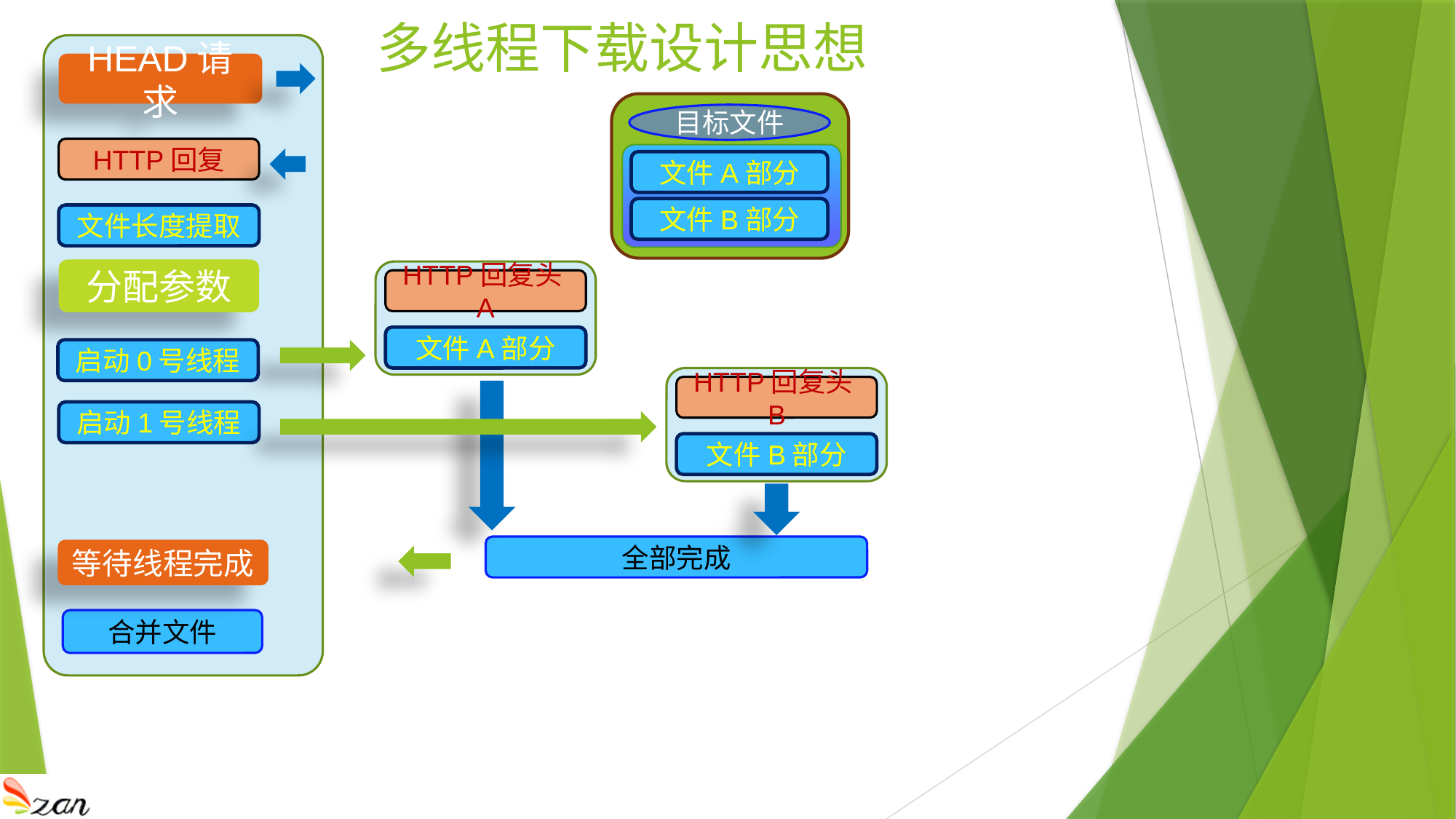

多线程下载设计思想

HEAD请求

目标文件
HTTP回复

文件A部分
文件B部分
文件长度提取
分配参数

HTTP回复头A
文件A部分

启动0号线程

HTTP回复头B

启动1号线程

文件B部分

全部完成
等待线程完成

合并文件